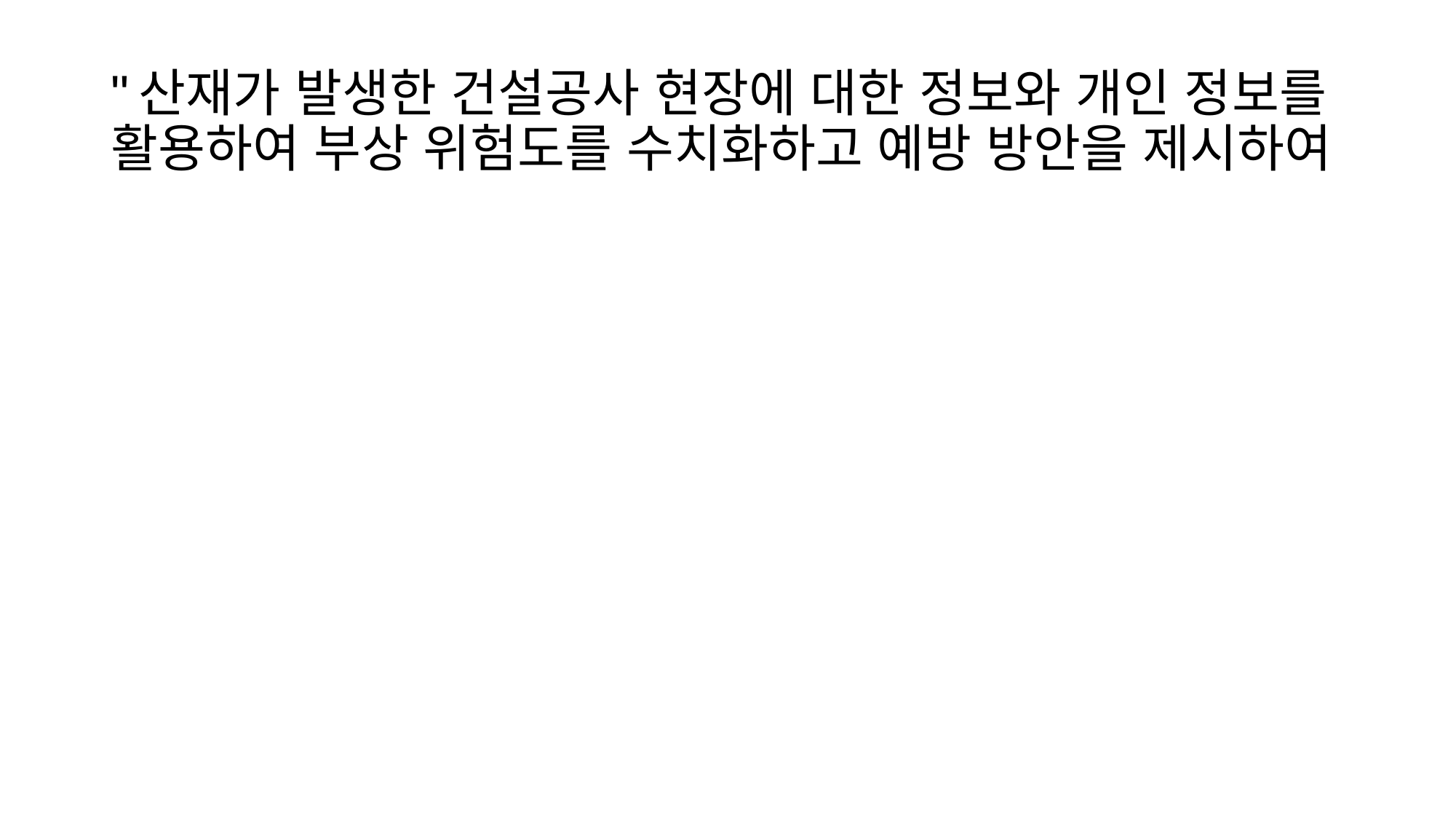

# "산재가 발생한 건설공사 현장에 대한 정보와 개인 정보를 활용하여 부상 위험도를 수치화하고 예방 방안을 제시하여